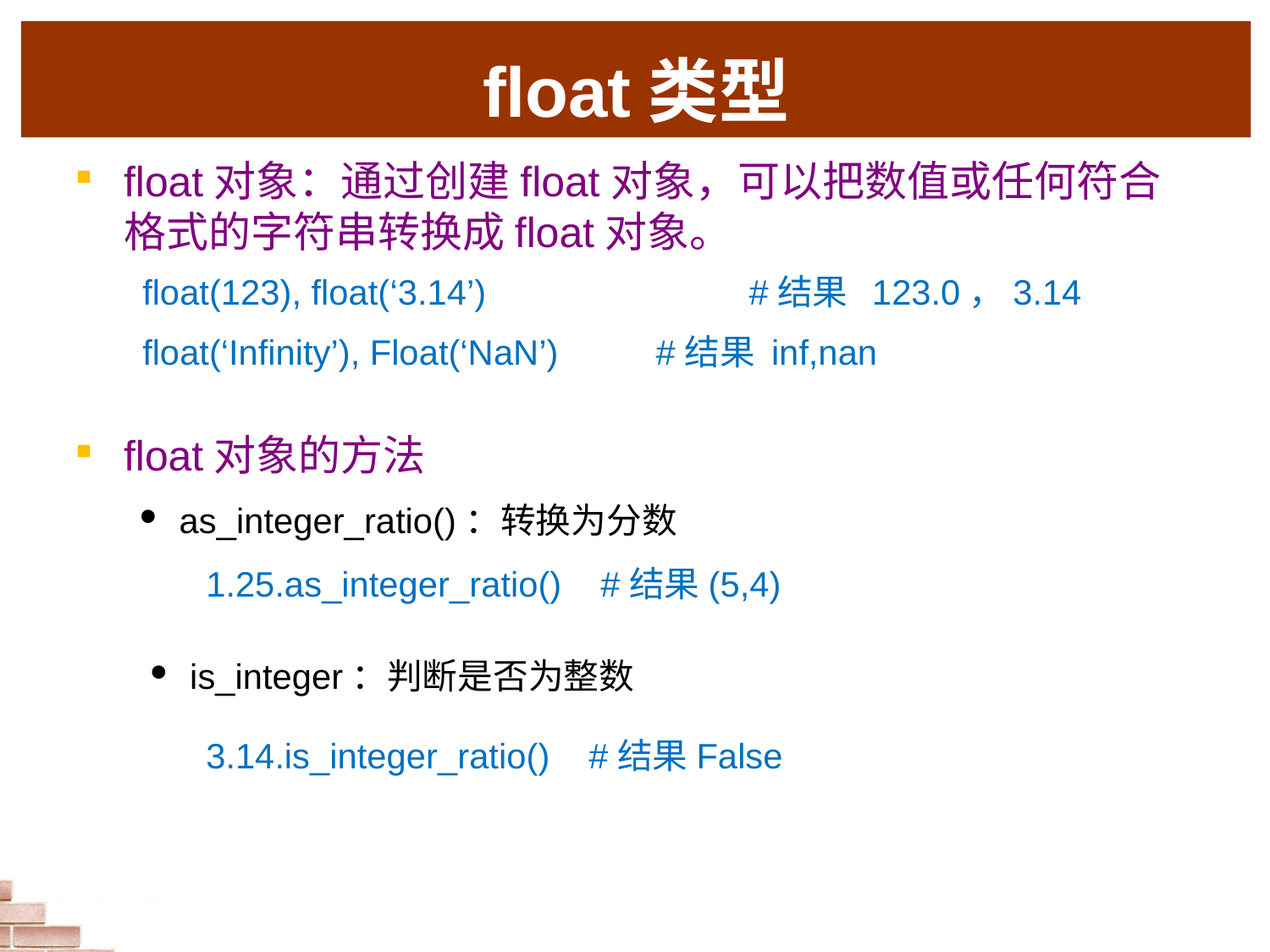

float类型
float对象：通过创建float对象，可以把数值或任何符合格式的字符串转换成float对象。
float(123), float(‘3.14’)                           #结果  123.0，3.14
float(‘Infinity’), Float(‘NaN’)          #结果 inf,nan
float对象的方法
as_integer_ratio()：转换为分数
1.25.as_integer_ratio()    #结果(5,4)
is_integer：判断是否为整数
3.14.is_integer_ratio()    #结果False